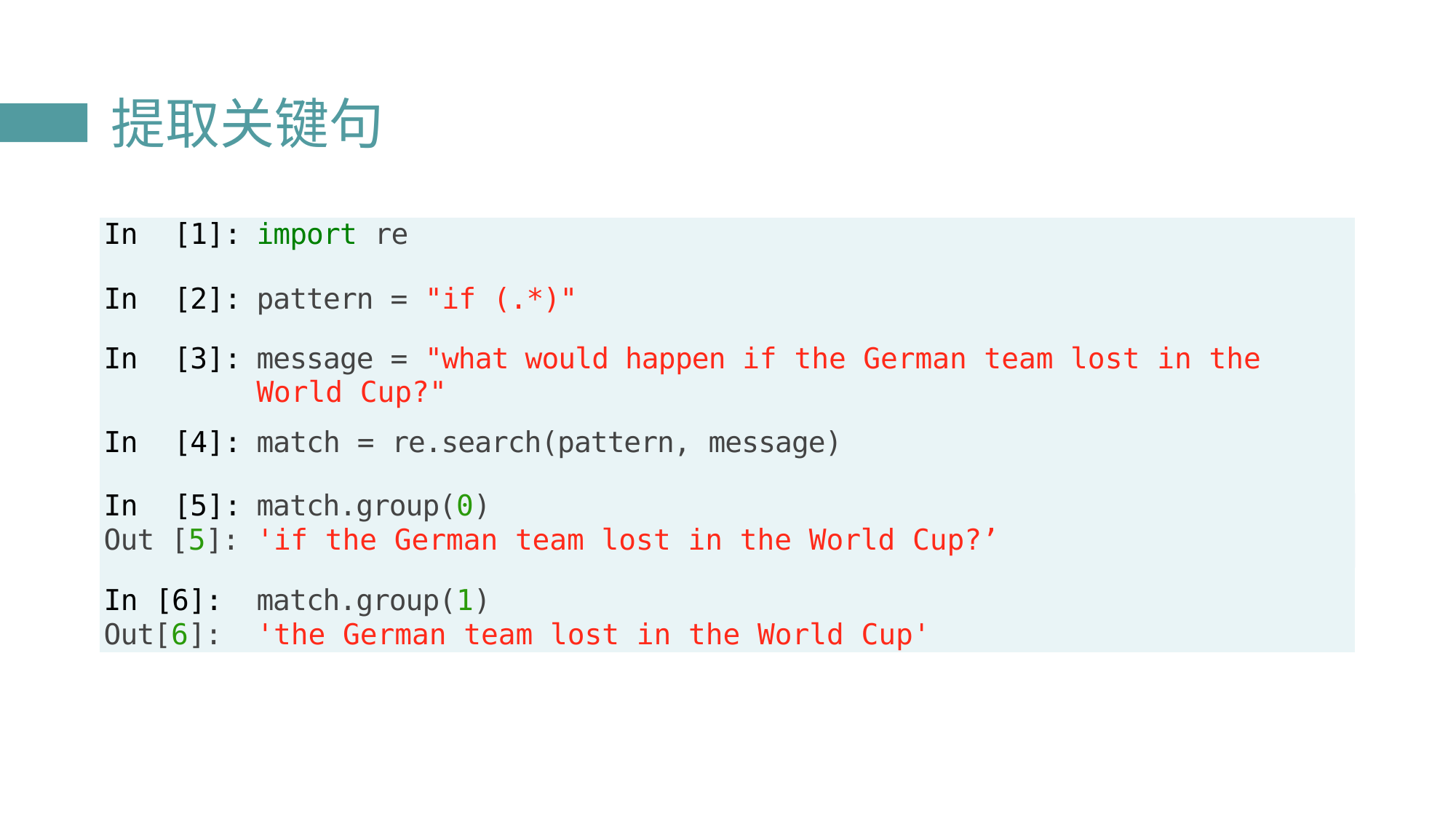

提取关键句
| In | [1]: | import re |  |
| --- | --- | --- | --- |
| In | [2]: | pattern = "if (.\*)" |  |
| In | [3]: | message = "what would happen if the German team lost in the World Cup?" |  |
| In | [4]: | match = re.search(pattern, message) |  |
| In | [5]: | match.group(0) |  |
| Out [5]: |  | 'if the German team lost in the World Cup?’ |  |
| In [6]: Out[6]: |  | match.group(1) 'the German team lost in the World Cup' |  |
:	print("string matches!")
Out[5]: string matches!